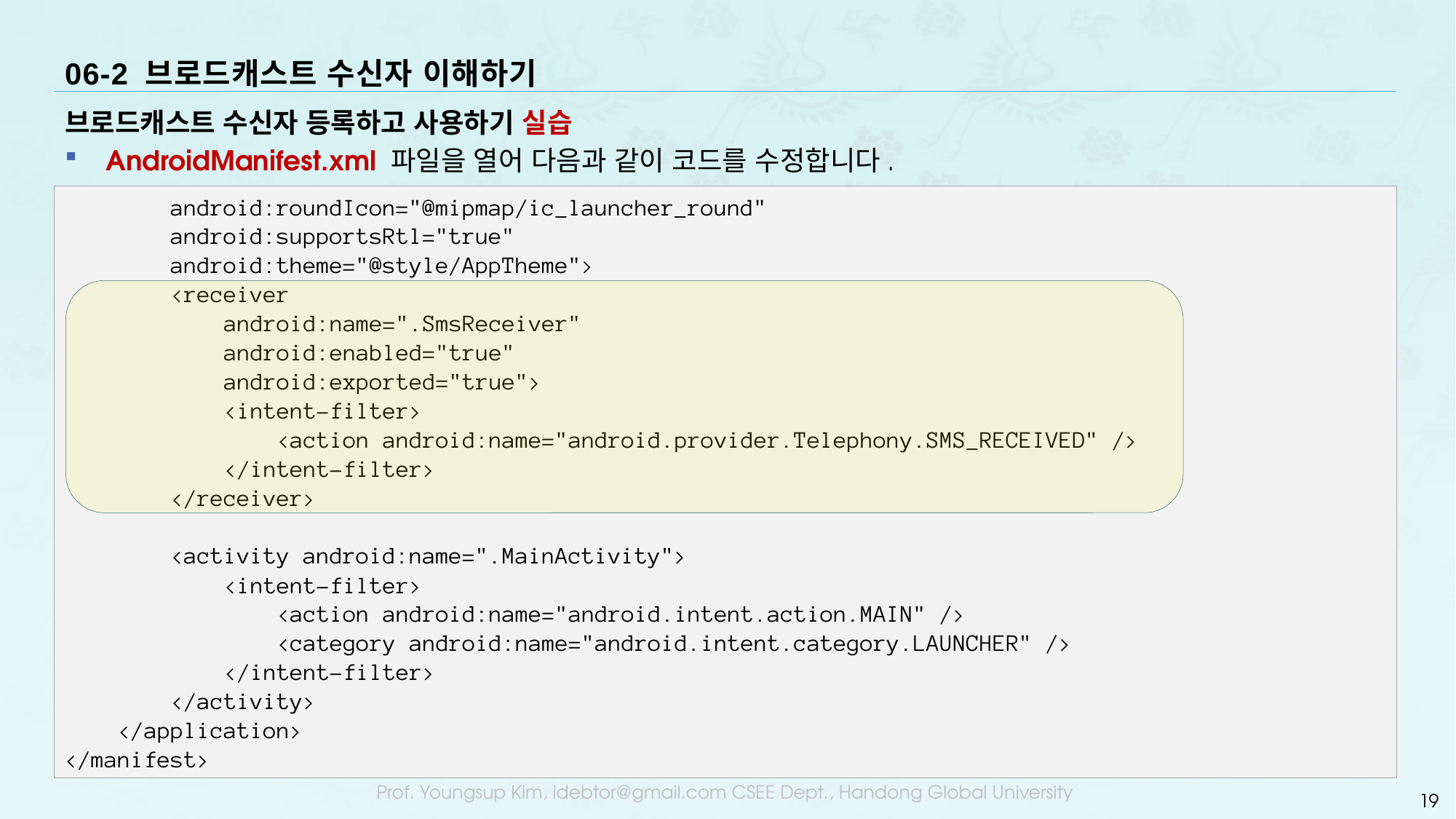

# 06-2 브로드캐스트 수신자 이해하기
브로드캐스트 수신자 등록하고 사용하기 실습
AndroidManifest.xml 파일을 열어 다음과 같이 코드를 수정합니다.
        android:roundIcon="@mipmap/ic_launcher_round"
        android:supportsRtl="true"
        android:theme="@style/AppTheme">
        <receiver
            android:name=".SmsReceiver"
            android:enabled="true"
            android:exported="true">
            <intent-filter>
                <action android:name="android.provider.Telephony.SMS_RECEIVED" />
            </intent-filter>
        </receiver>

        <activity android:name=".MainActivity">
            <intent-filter>
                <action android:name="android.intent.action.MAIN" />
                <category android:name="android.intent.category.LAUNCHER" />
            </intent-filter>
        </activity>
    </application>
</manifest>

19